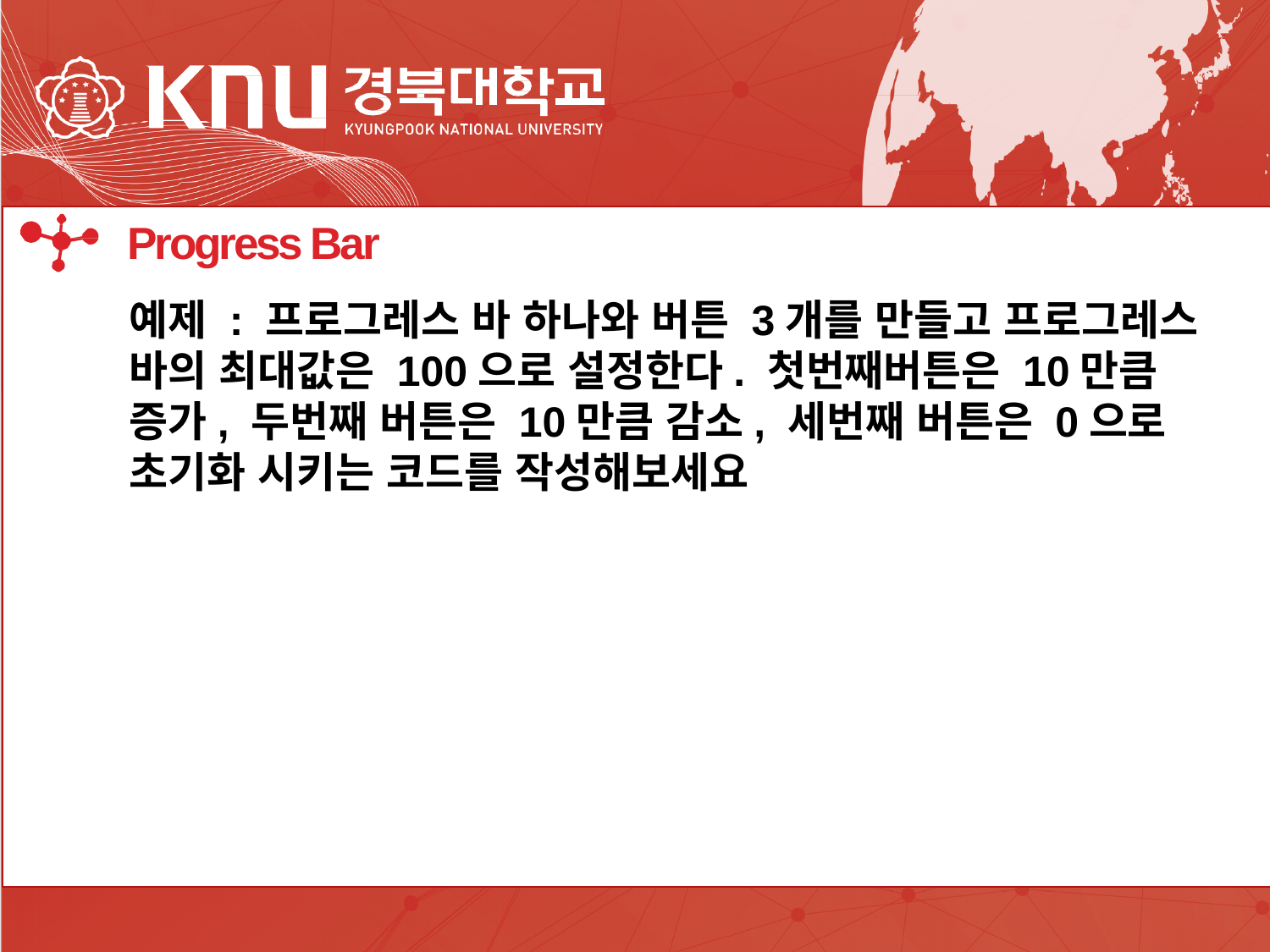

IDE

Progress Bar

예제 : 프로그레스 바 하나와 버튼 3개를 만들고 프로그레스 바의 최대값은 100으로 설정한다. 첫번째버튼은 10만큼 증가, 두번째 버튼은 10만큼 감소, 세번째 버튼은 0으로 초기화 시키는 코드를 작성해보세요